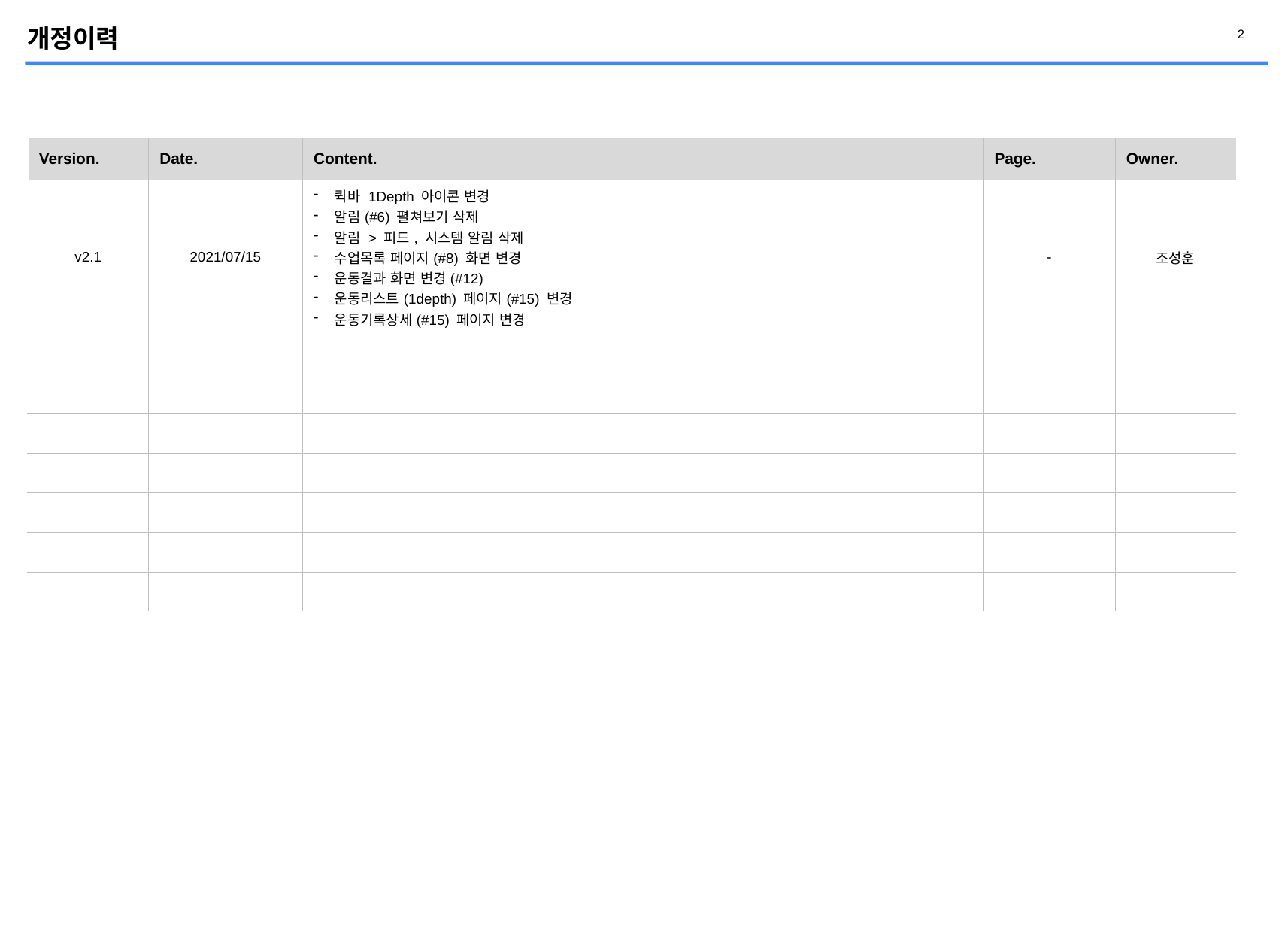

# 개정이력
2
| Version. | Date. | Content. | Page. | Owner. |
| --- | --- | --- | --- | --- |
| v2.1 | 2021/07/15 | 퀵바 1Depth 아이콘 변경 알림(#6) 펼쳐보기 삭제 알림 > 피드, 시스템 알림 삭제 수업목록 페이지(#8) 화면 변경 운동결과 화면 변경(#12) 운동리스트(1depth) 페이지(#15) 변경 운동기록상세(#15) 페이지 변경 | - | 조성훈 |
|  |  |  |  |  |
|  |  |  |  |  |
|  |  |  |  |  |
|  |  |  |  |  |
|  |  |  |  |  |
|  |  |  |  |  |
|  |  |  |  |  |